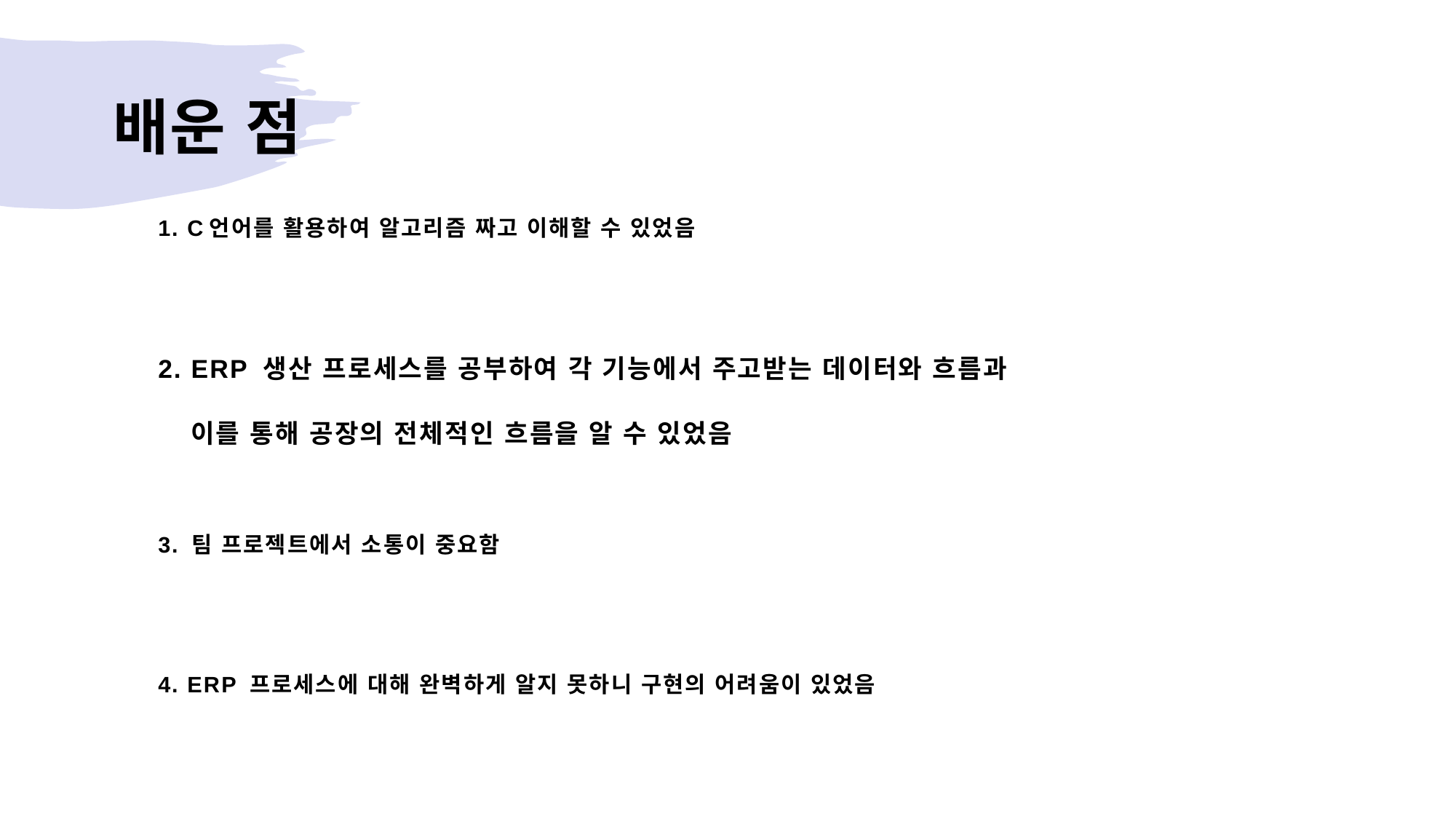

# 배운 점
1. C언어를 활용하여 알고리즘 짜고 이해할 수 있었음
2. ERP 생산 프로세스를 공부하여 각 기능에서 주고받는 데이터와 흐름과

   이를 통해 공장의 전체적인 흐름을 알 수 있었음
3. 팀 프로젝트에서 소통이 중요함
4. ERP 프로세스에 대해 완벽하게 알지 못하니 구현의 어려움이 있었음